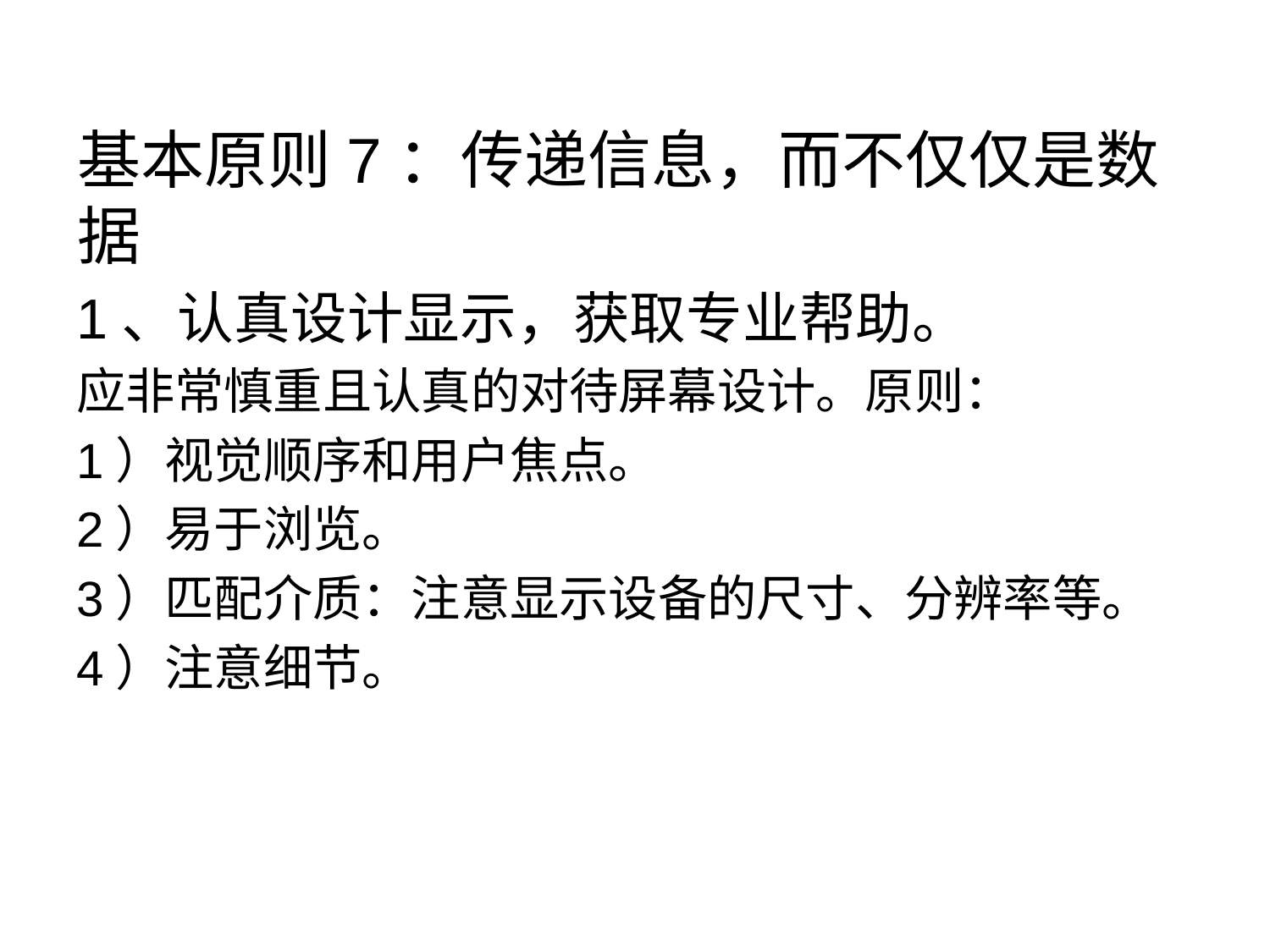

基本原则7：传递信息，而不仅仅是数据
1、认真设计显示，获取专业帮助。
应非常慎重且认真的对待屏幕设计。原则：
1）视觉顺序和用户焦点。
2）易于浏览。
3）匹配介质：注意显示设备的尺寸、分辨率等。
4）注意细节。